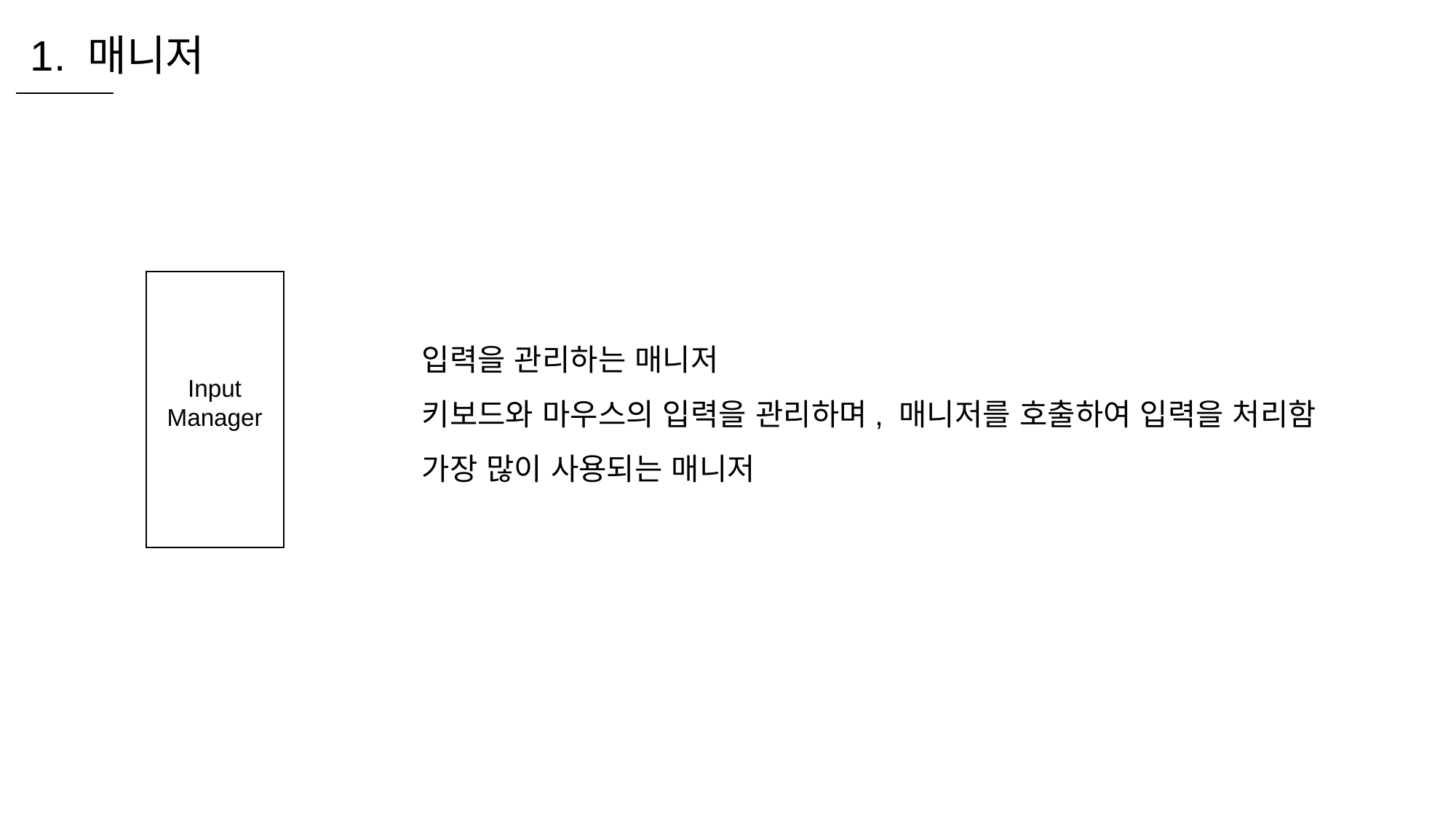

1. 매니저

Input
Manager
입력을 관리하는 매니저
키보드와 마우스의 입력을 관리하며, 매니저를 호출하여 입력을 처리함
가장 많이 사용되는 매니저